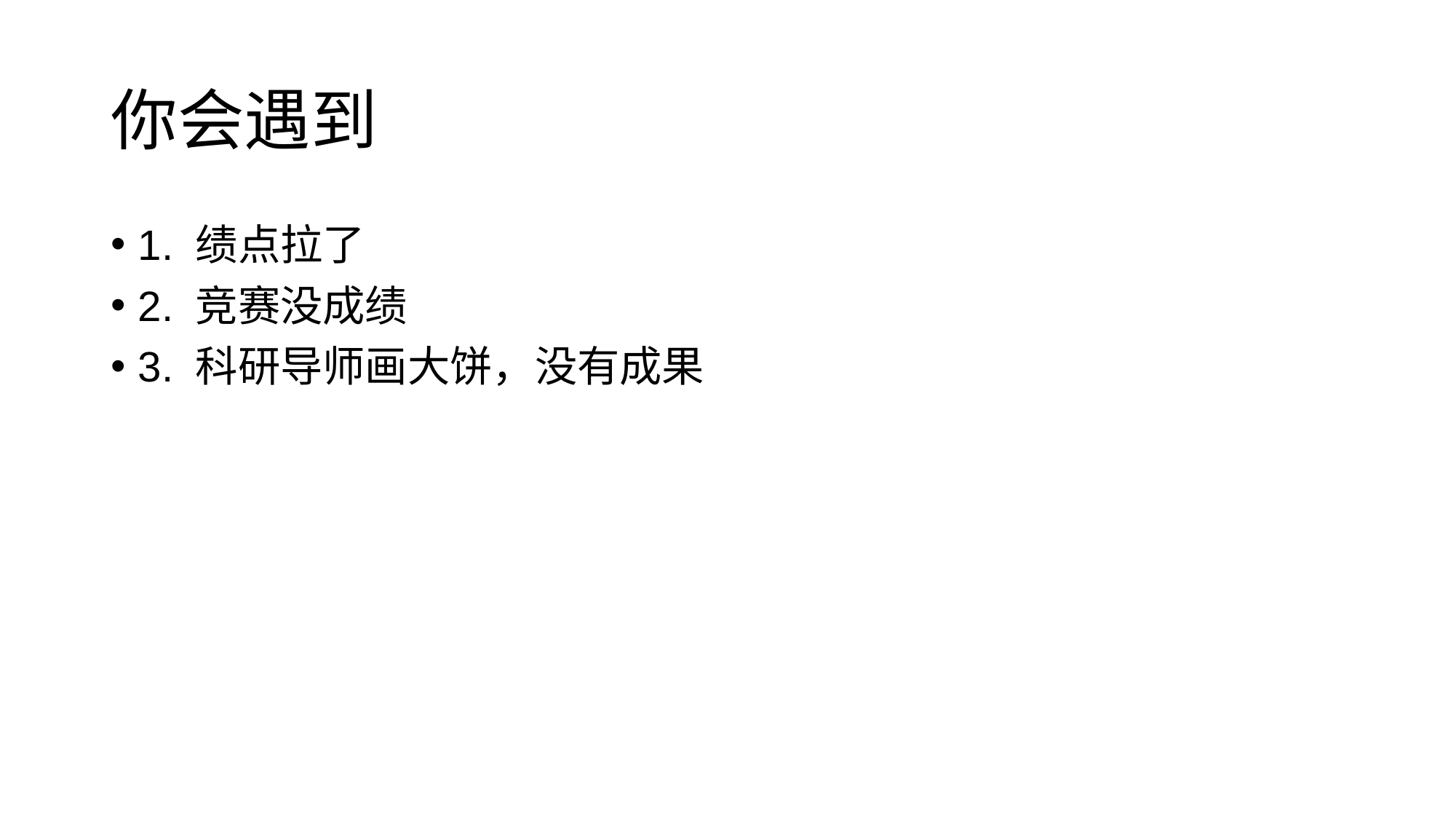

# 你会遇到
1. 绩点拉了
2. 竞赛没成绩
3. 科研导师画大饼，没有成果